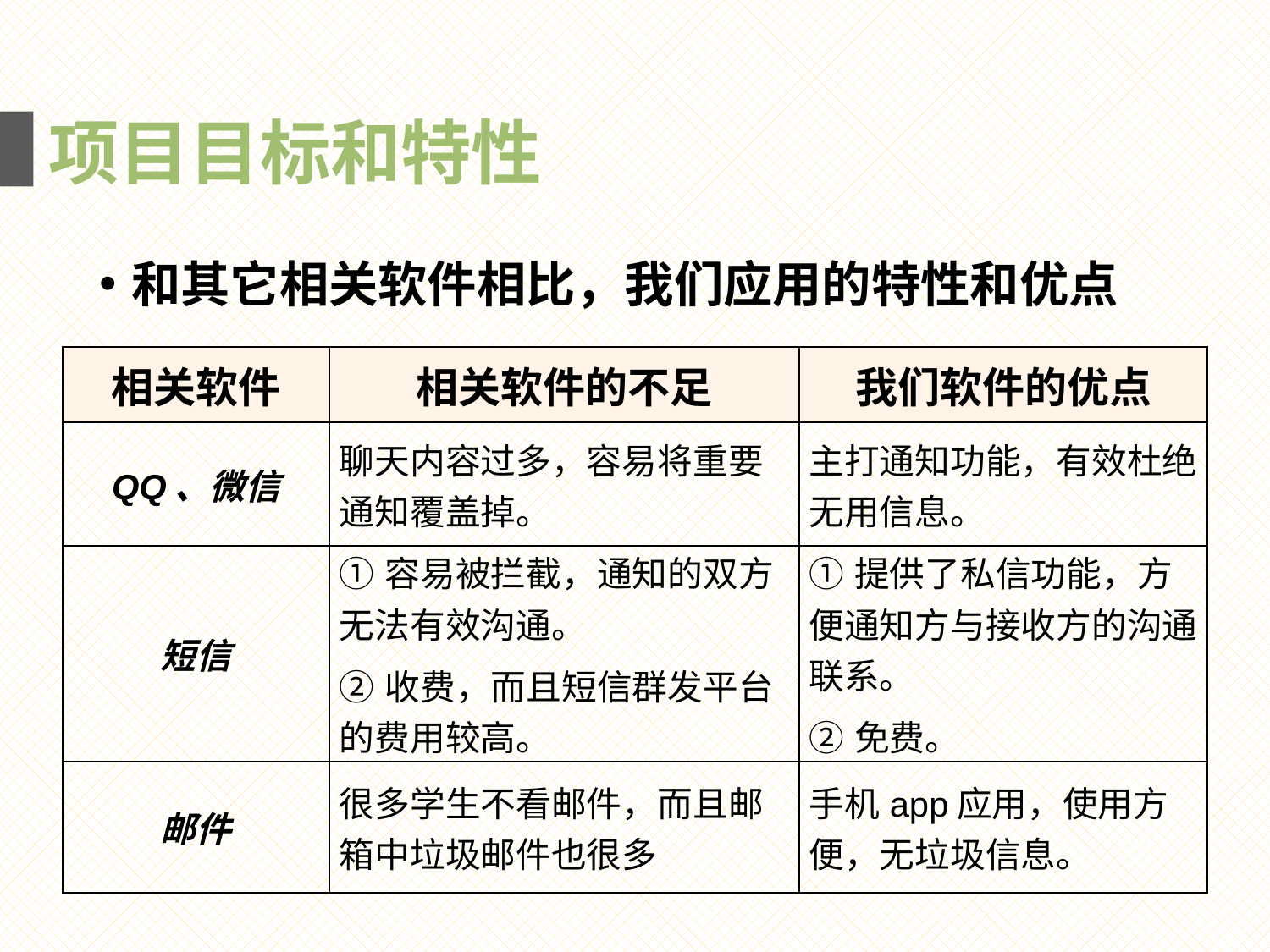

项目目标和特性

和其它相关软件相比，我们应用的特性和优点
| 相关软件 | 相关软件的不足 | 我们软件的优点 |
| --- | --- | --- |
| QQ、微信 | 聊天内容过多，容易将重要通知覆盖掉。 | 主打通知功能，有效杜绝无用信息。 |
| 短信 | ①容易被拦截，通知的双方无法有效沟通。 ②收费，而且短信群发平台的费用较高。 | ①提供了私信功能，方便通知方与接收方的沟通联系。 ②免费。 |
| 邮件 | 很多学生不看邮件，而且邮箱中垃圾邮件也很多 | 手机app应用，使用方便，无垃圾信息。 |